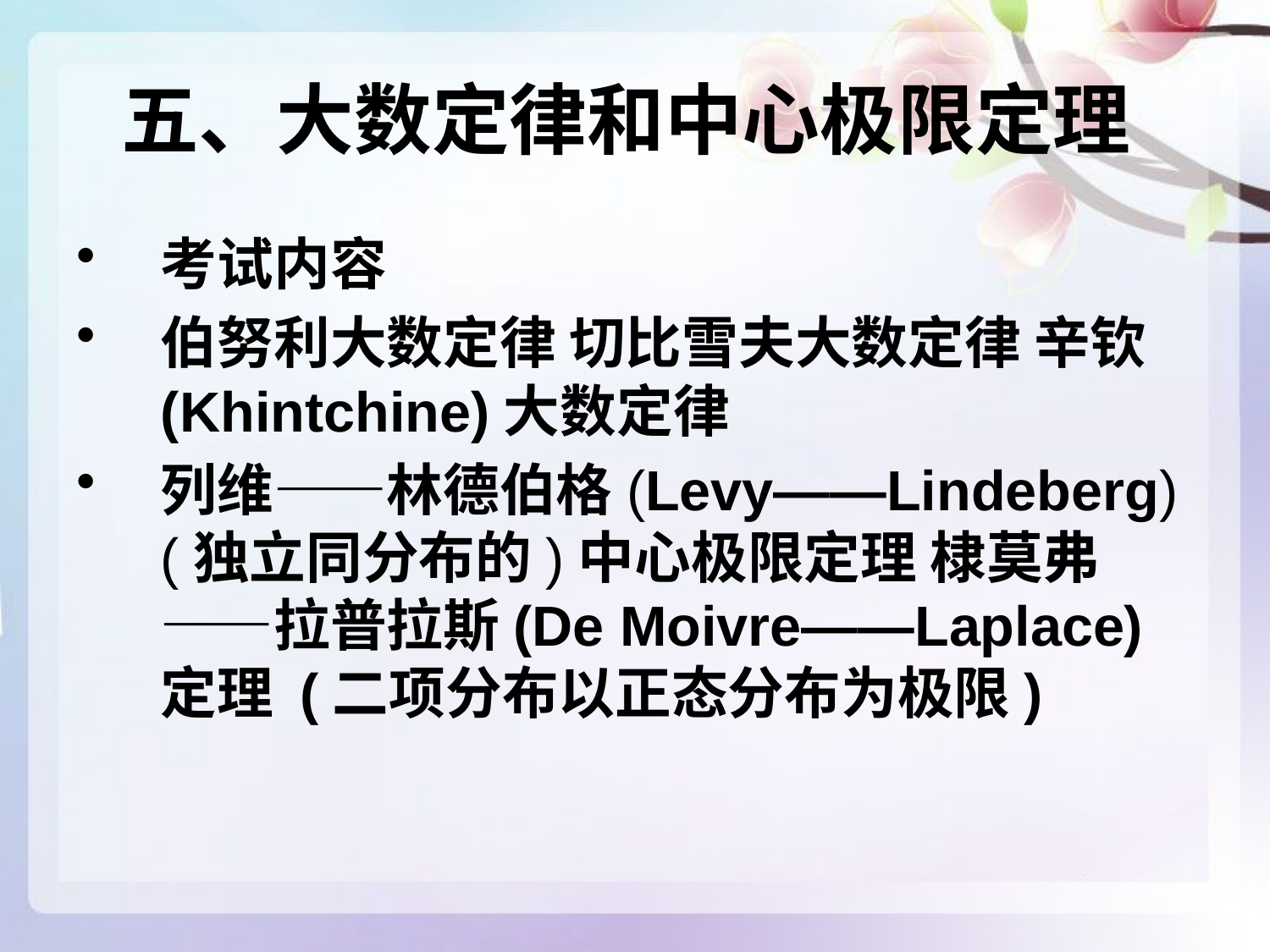

# 五、大数定律和中心极限定理
考试内容
伯努利大数定律 切比雪夫大数定律 辛钦(Khintchine)大数定律
列维——林德伯格(Levy——Lindeberg) (独立同分布的)中心极限定理 棣莫弗——拉普拉斯(De Moivre——Laplace)定理 (二项分布以正态分布为极限)